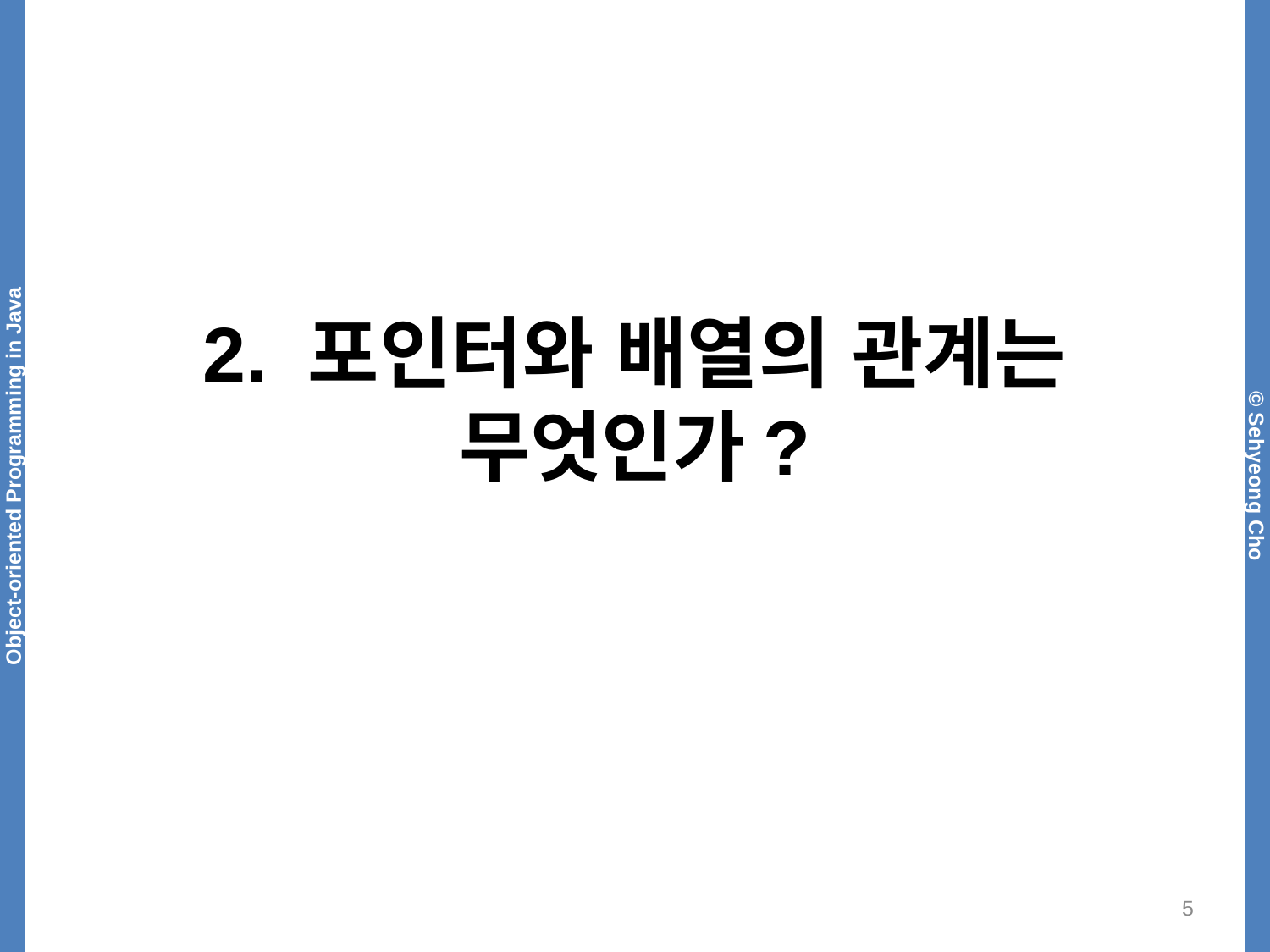

# 2. 포인터와 배열의 관계는 무엇인가?

5